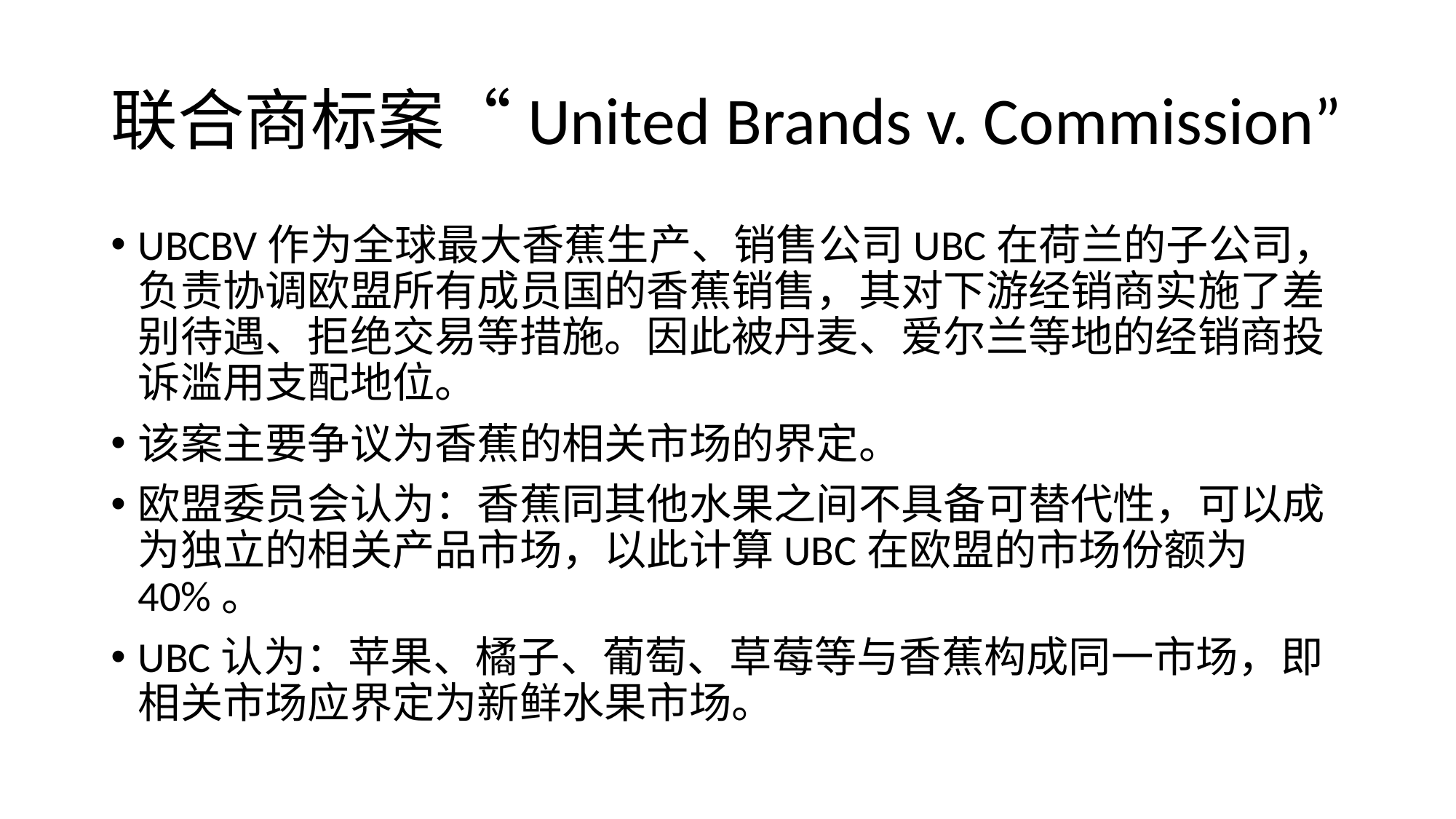

# 联合商标案“United Brands v. Commission”
UBCBV作为全球最大香蕉生产、销售公司UBC在荷兰的子公司，负责协调欧盟所有成员国的香蕉销售，其对下游经销商实施了差别待遇、拒绝交易等措施。因此被丹麦、爱尔兰等地的经销商投诉滥用支配地位。
该案主要争议为香蕉的相关市场的界定。
欧盟委员会认为：香蕉同其他水果之间不具备可替代性，可以成为独立的相关产品市场，以此计算UBC在欧盟的市场份额为40%。
UBC认为：苹果、橘子、葡萄、草莓等与香蕉构成同一市场，即相关市场应界定为新鲜水果市场。